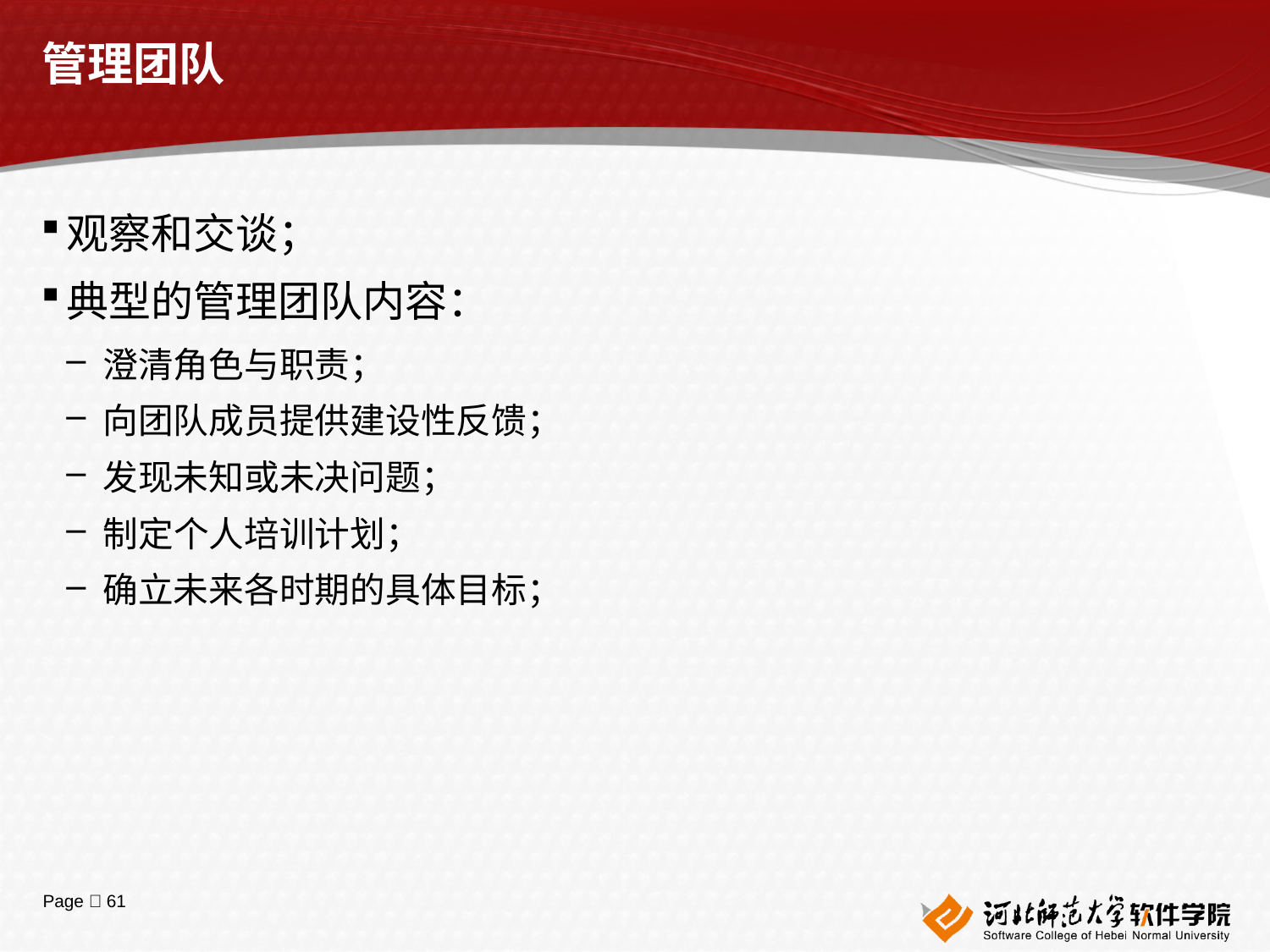

# 管理团队
观察和交谈；
典型的管理团队内容：
澄清角色与职责；
向团队成员提供建设性反馈；
发现未知或未决问题；
制定个人培训计划；
确立未来各时期的具体目标；